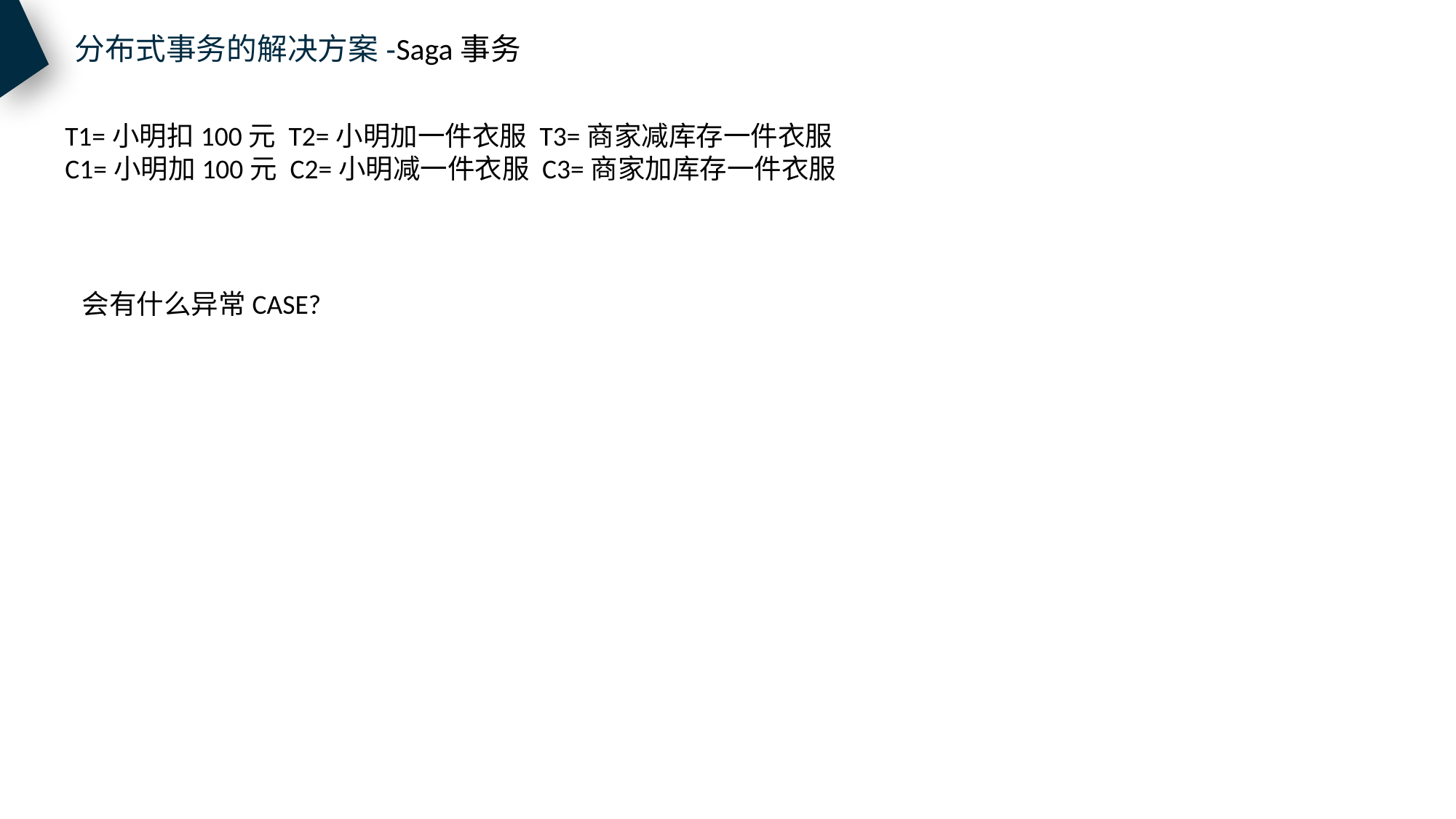

分布式事务的解决方案-Saga事务

T1=小明扣100元 T2=小明加一件衣服 T3=商家减库存一件衣服
C1=小明加100元 C2=小明减一件衣服 C3=商家加库存一件衣服
会有什么异常CASE?